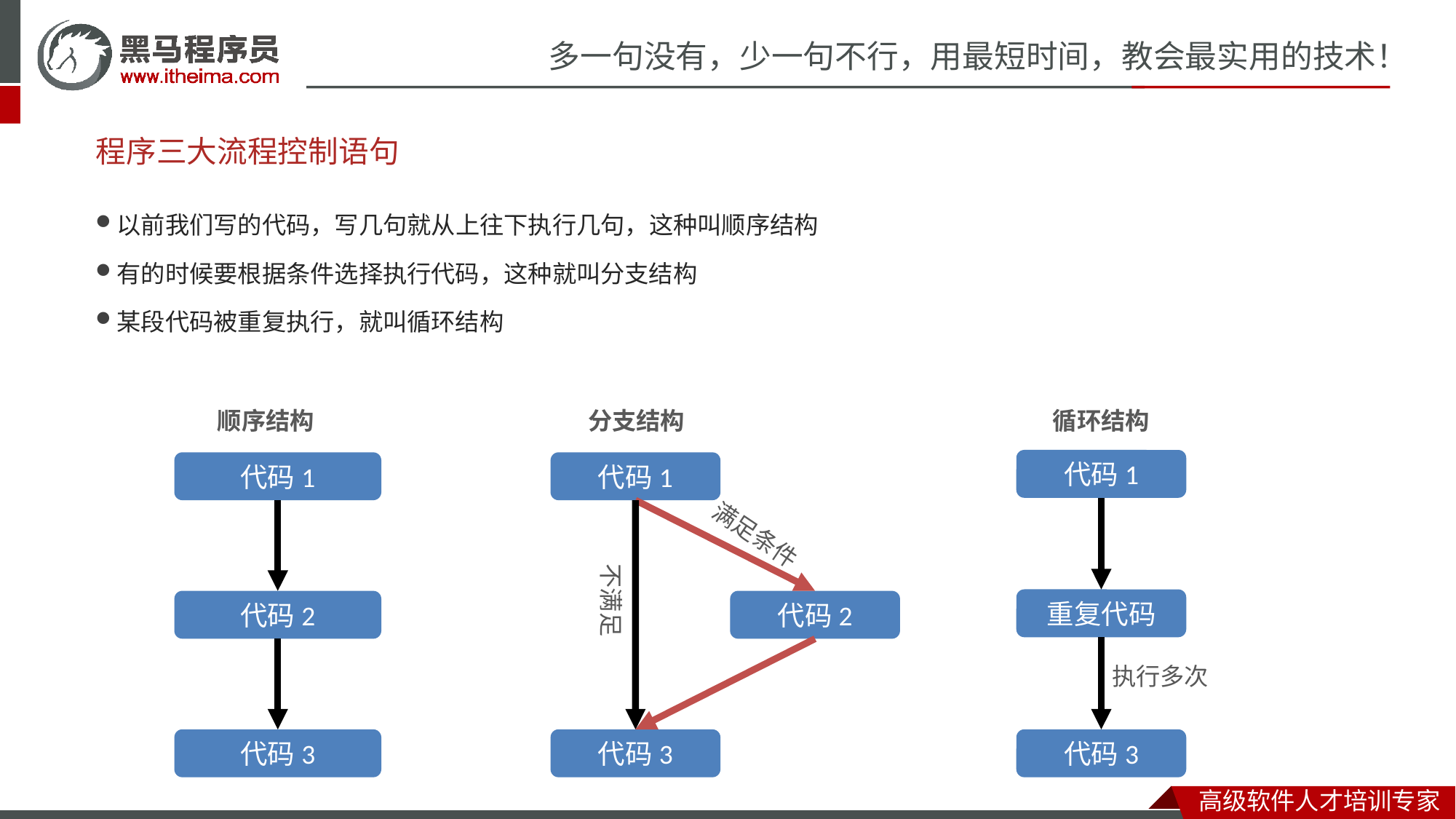

# 程序三大流程控制语句
以前我们写的代码，写几句就从上往下执行几句，这种叫顺序结构
有的时候要根据条件选择执行代码，这种就叫分支结构
某段代码被重复执行，就叫循环结构

顺序结构
分支结构
循环结构
代码1
代码1
代码1
满足条件
不满足
重复代码
代码2
代码2
执行多次
代码3
代码3
代码3